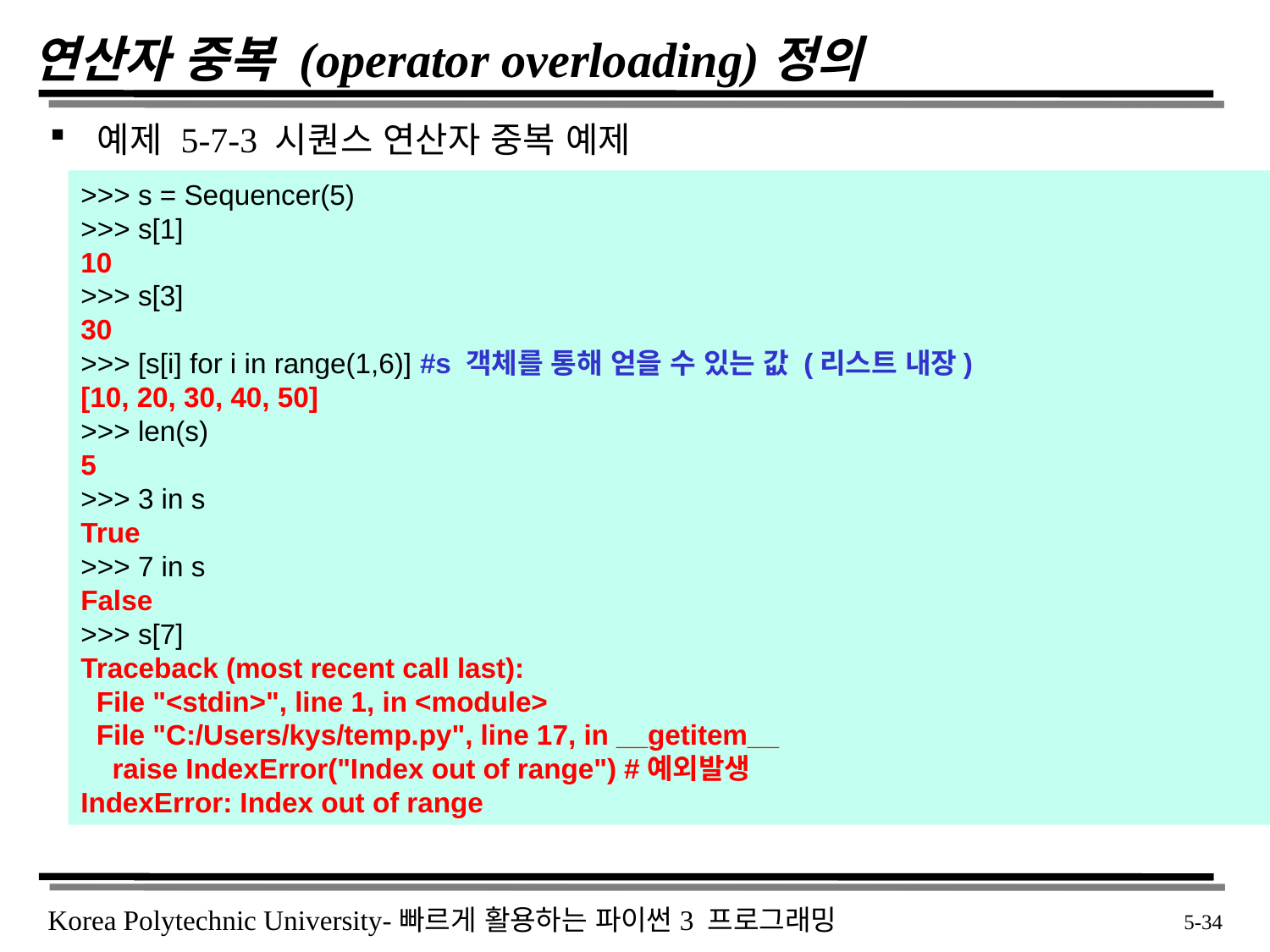

# 연산자 중복 (operator overloading)정의
예제 5-7-3 시퀀스 연산자 중복 예제

>>> s = Sequencer(5)
>>> s[1]
10
>>> s[3]
30
>>> [s[i] for i in range(1,6)] #s 객체를 통해 얻을 수 있는 값 (리스트 내장)
[10, 20, 30, 40, 50]
>>> len(s)
5
>>> 3 in s
True
>>> 7 in s
False
>>> s[7]
Traceback (most recent call last):
  File "<stdin>", line 1, in <module>
  File "C:/Users/kys/temp.py", line 17, in __getitem__
    raise IndexError("Index out of range") #예외발생
IndexError: Index out of range
 5-34